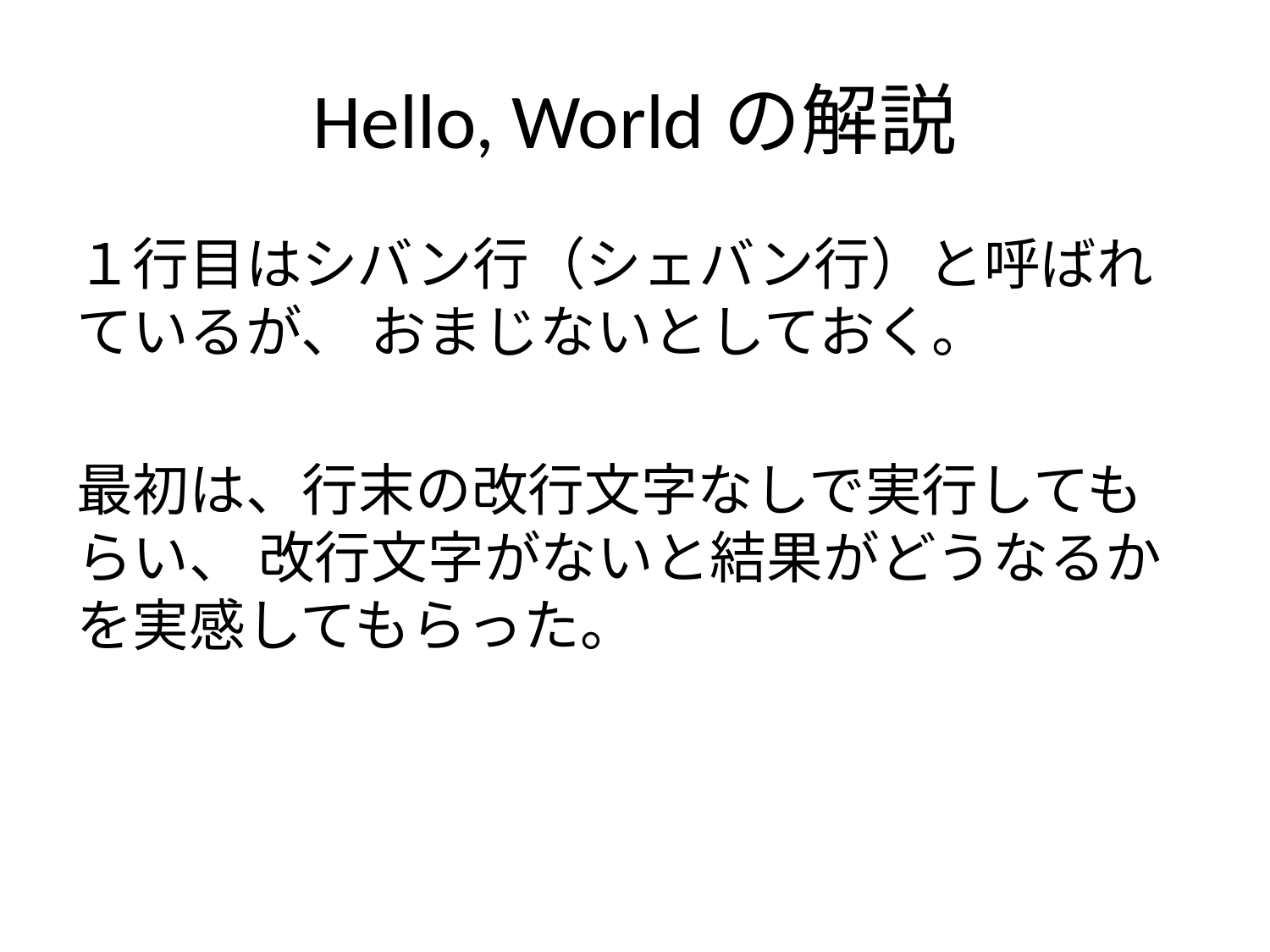

# Hello, Worldの解説
１行目はシバン行（シェバン行）と呼ばれているが、 おまじないとしておく。

最初は、行末の改行文字なしで実行してもらい、 改行文字がないと結果がどうなるかを実感してもらった。